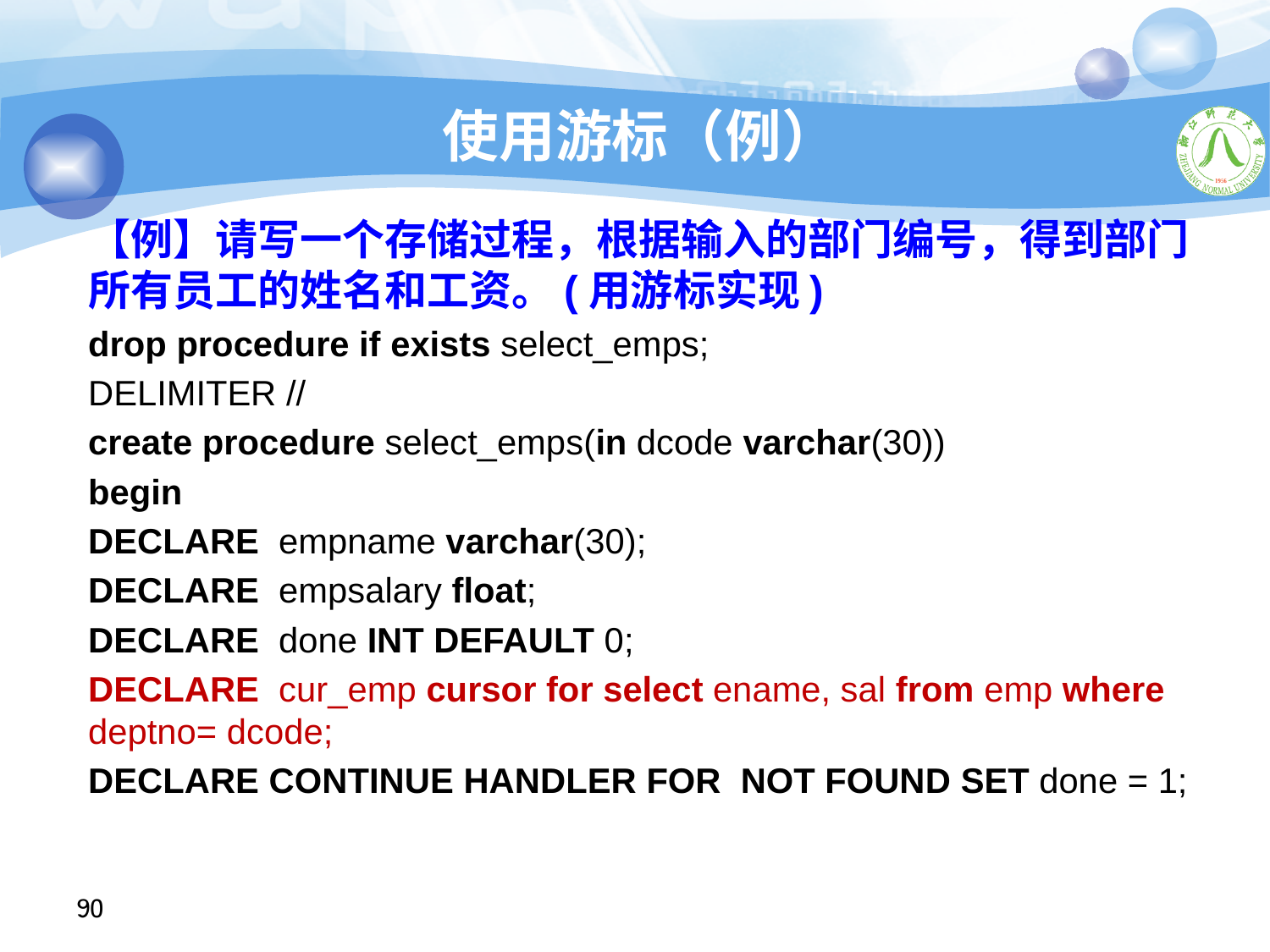

# 使用游标（例）
【例】请写一个存储过程，根据输入的部门编号，得到部门所有员工的姓名和工资。(用游标实现)
drop procedure if exists select_emps;
DELIMITER //
create procedure select_emps(in dcode varchar(30))
begin
DECLARE  empname varchar(30);
DECLARE  empsalary float;
DECLARE  done INT DEFAULT 0;
DECLARE  cur_emp cursor for select ename, sal from emp where deptno= dcode;
DECLARE CONTINUE HANDLER FOR  NOT FOUND SET done = 1;
90